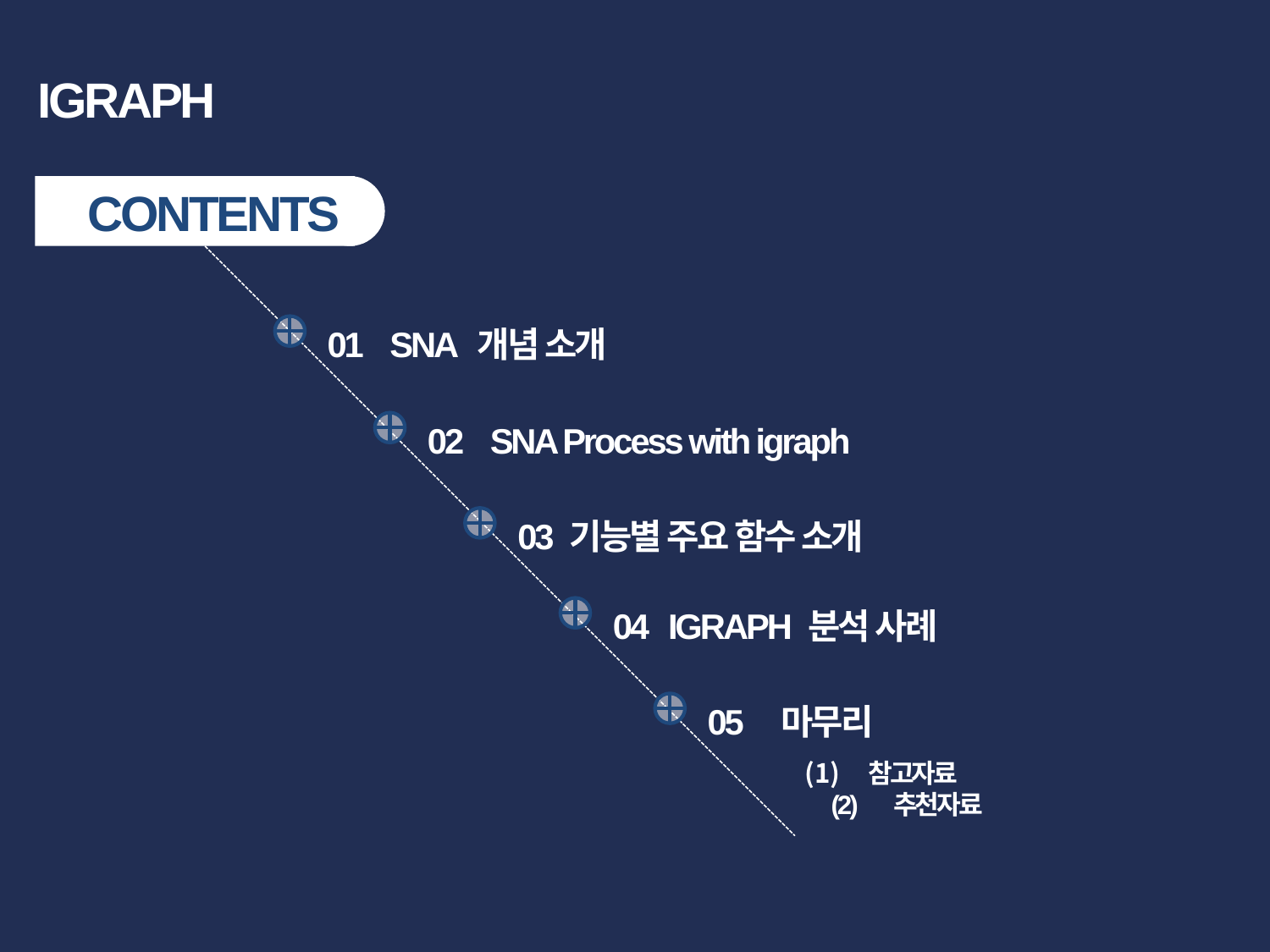

IGRAPH

CONTENTS

01    SNA 개념 소개

02    SNA Process with igraph

03 기능별 주요 함수 소개

04   IGRAPH 분석 사례

05    마무리
참고자료
     (2)      추천자료